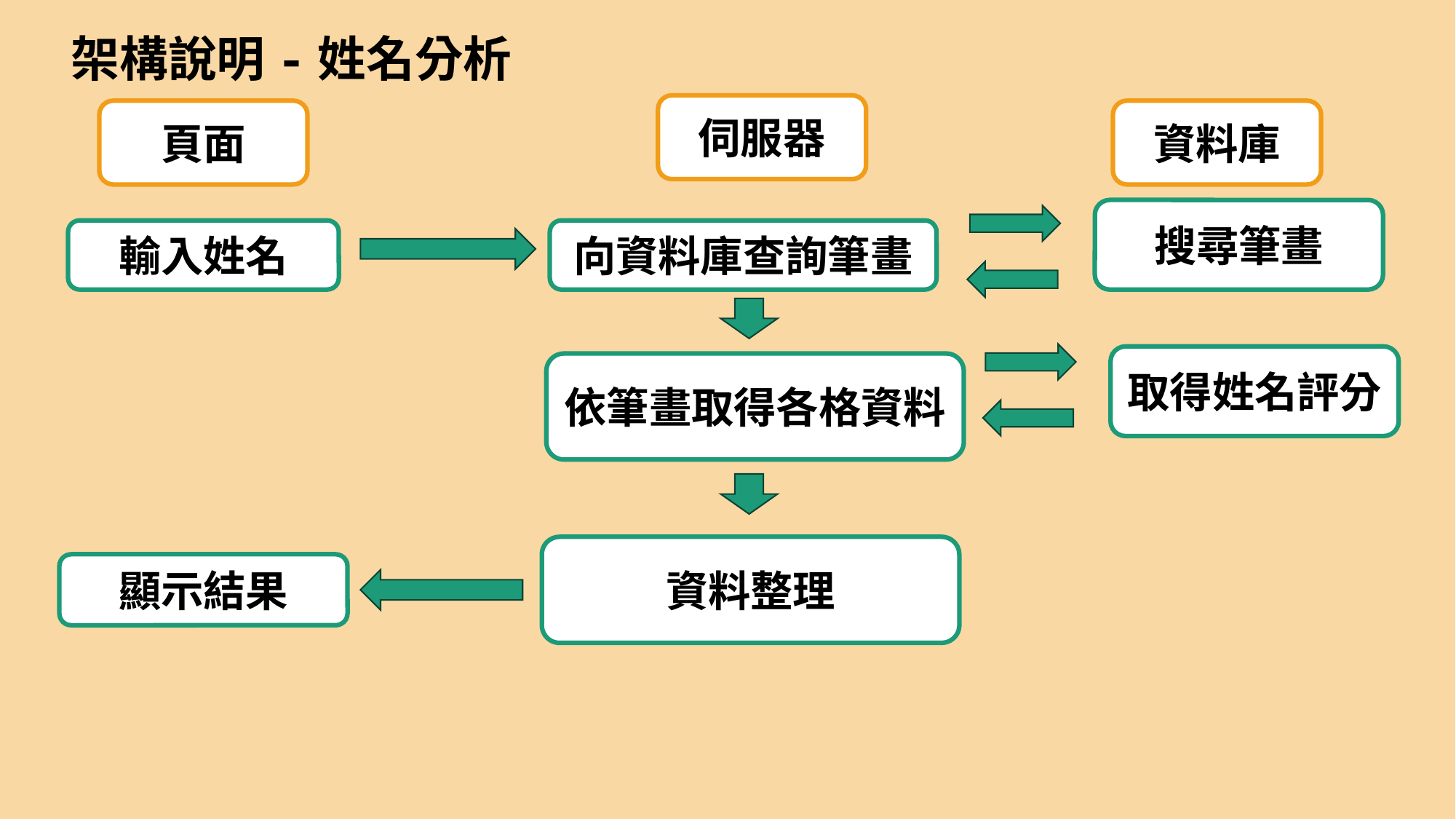

架構說明-姓名分析
伺服器
頁面
資料庫
搜尋筆畫

輸入姓名
向資料庫查詢筆畫

取得姓名評分
依筆畫取得各格資料

資料整理
顯示結果